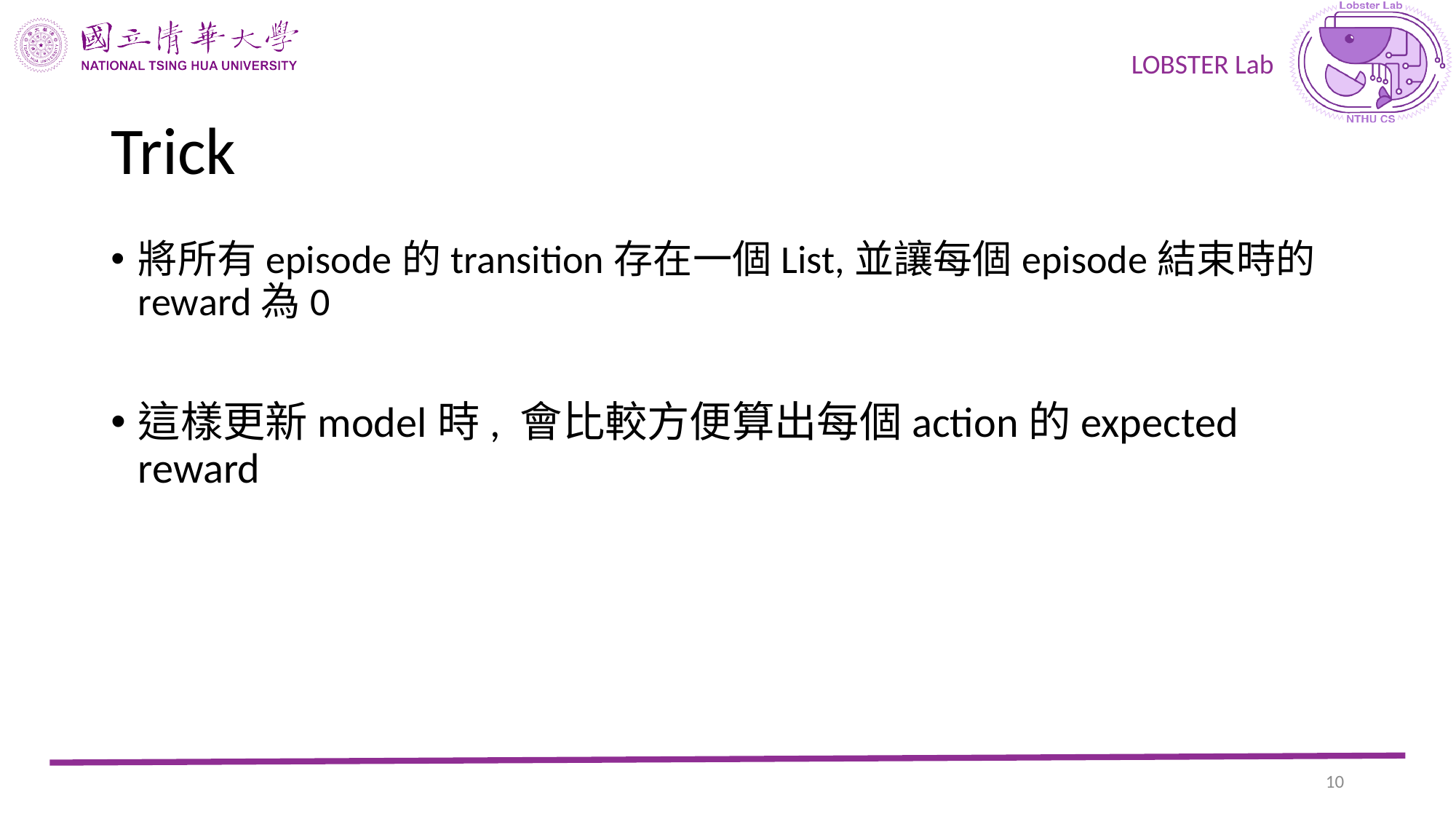

# Trick
將所有episode的transition存在一個List,並讓每個episode結束時的reward為0

這樣更新model時, 會比較方便算出每個action的expected reward

10